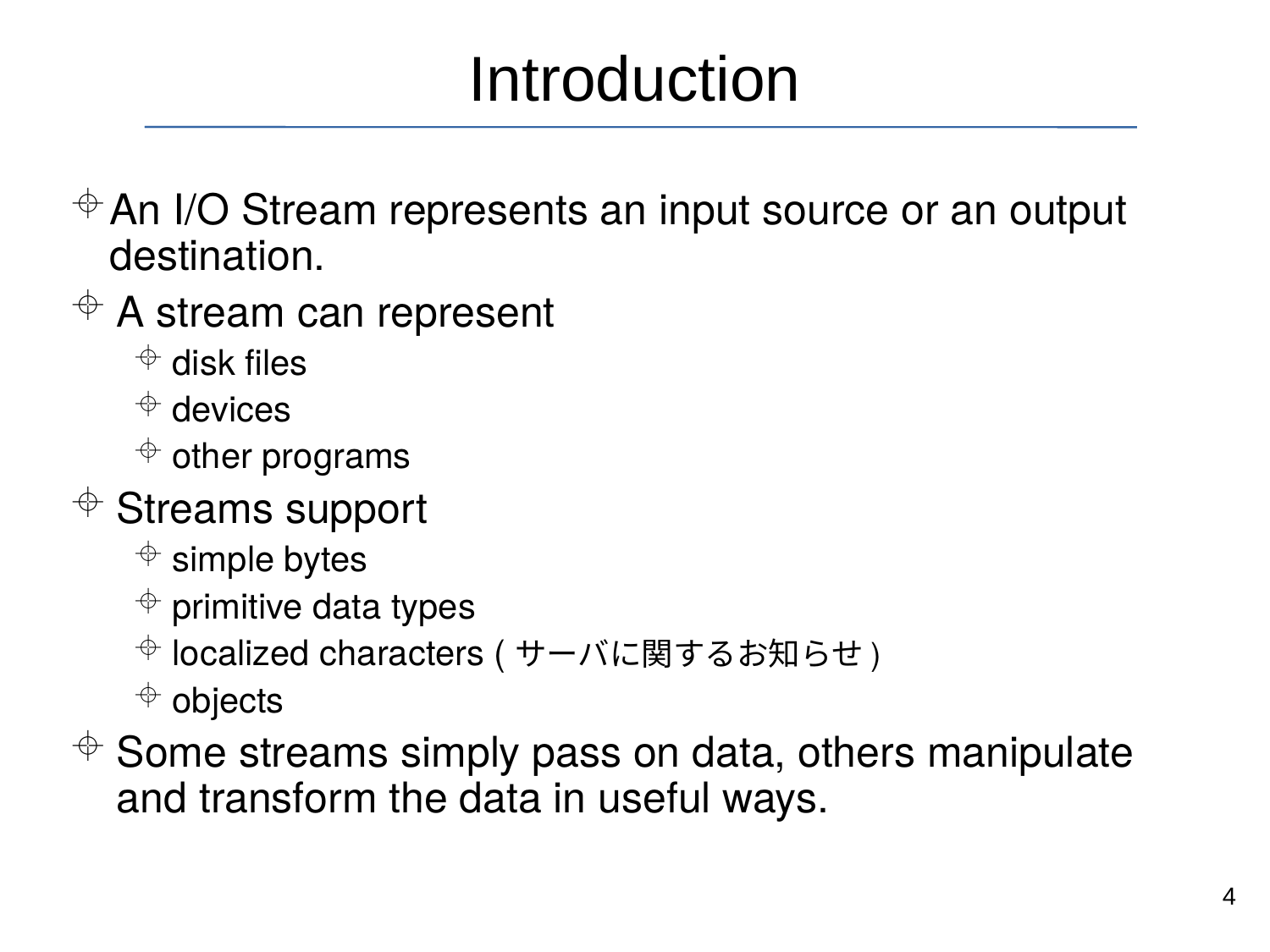

# Introduction

An I/O Stream represents an input source or an output destination.
A stream can represent
disk files
devices
other programs
Streams support
simple bytes
primitive data types
localized characters (サーバに関するお知らせ)
objects
Some streams simply pass on data, others manipulate and transform the data in useful ways.
4